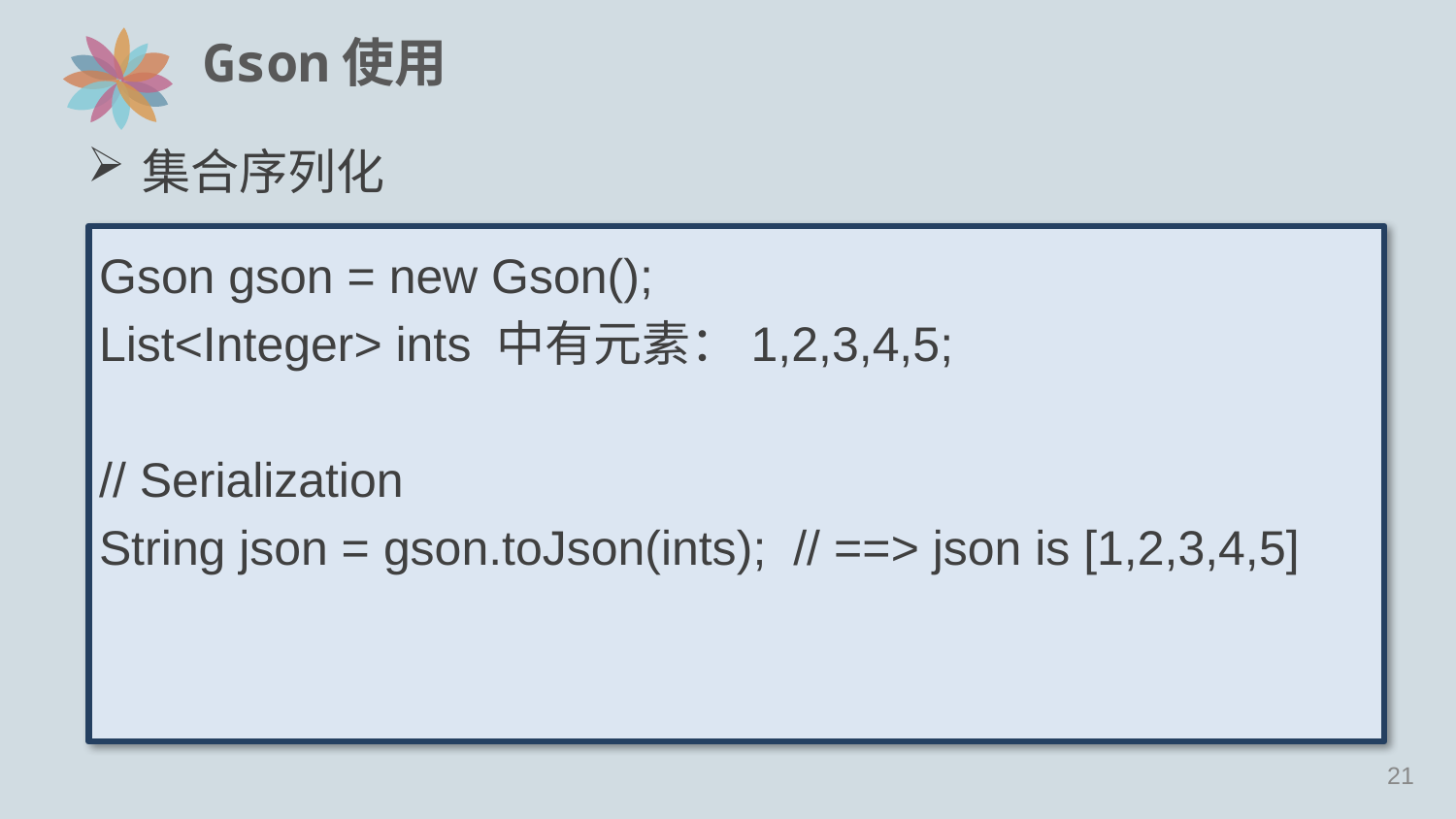

# Gson使用
集合序列化
Gson gson = new Gson();
List<Integer> ints 中有元素：1,2,3,4,5;

// Serialization
String json = gson.toJson(ints);  // ==> json is [1,2,3,4,5]

21